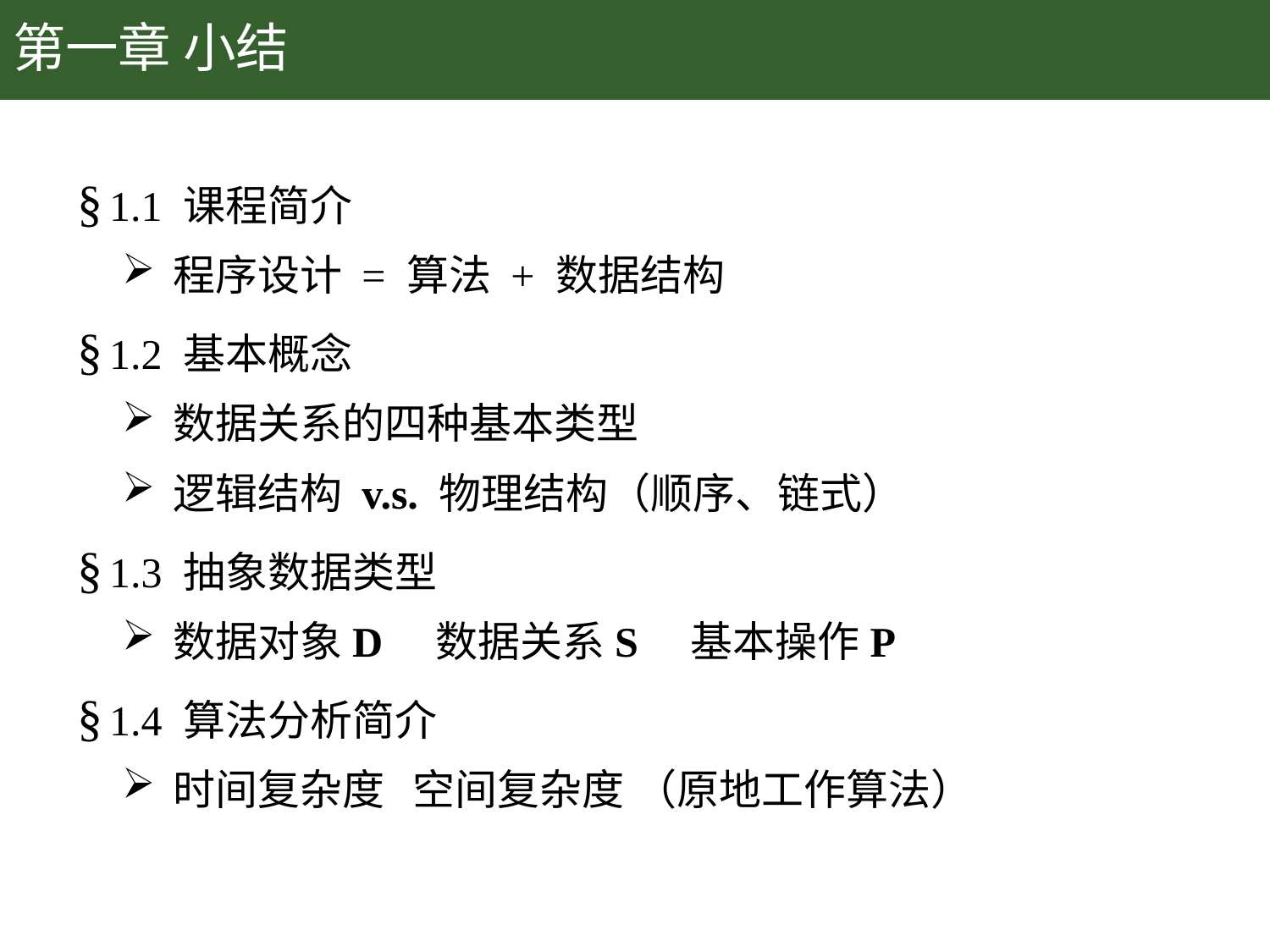

# 第一章 小结
1.1 课程简介
程序设计 = 算法 + 数据结构
1.2 基本概念
数据关系的四种基本类型
逻辑结构 v.s. 物理结构（顺序、链式）
1.3 抽象数据类型
数据对象D　数据关系S　基本操作P
1.4 算法分析简介
时间复杂度   空间复杂度 （原地工作算法）